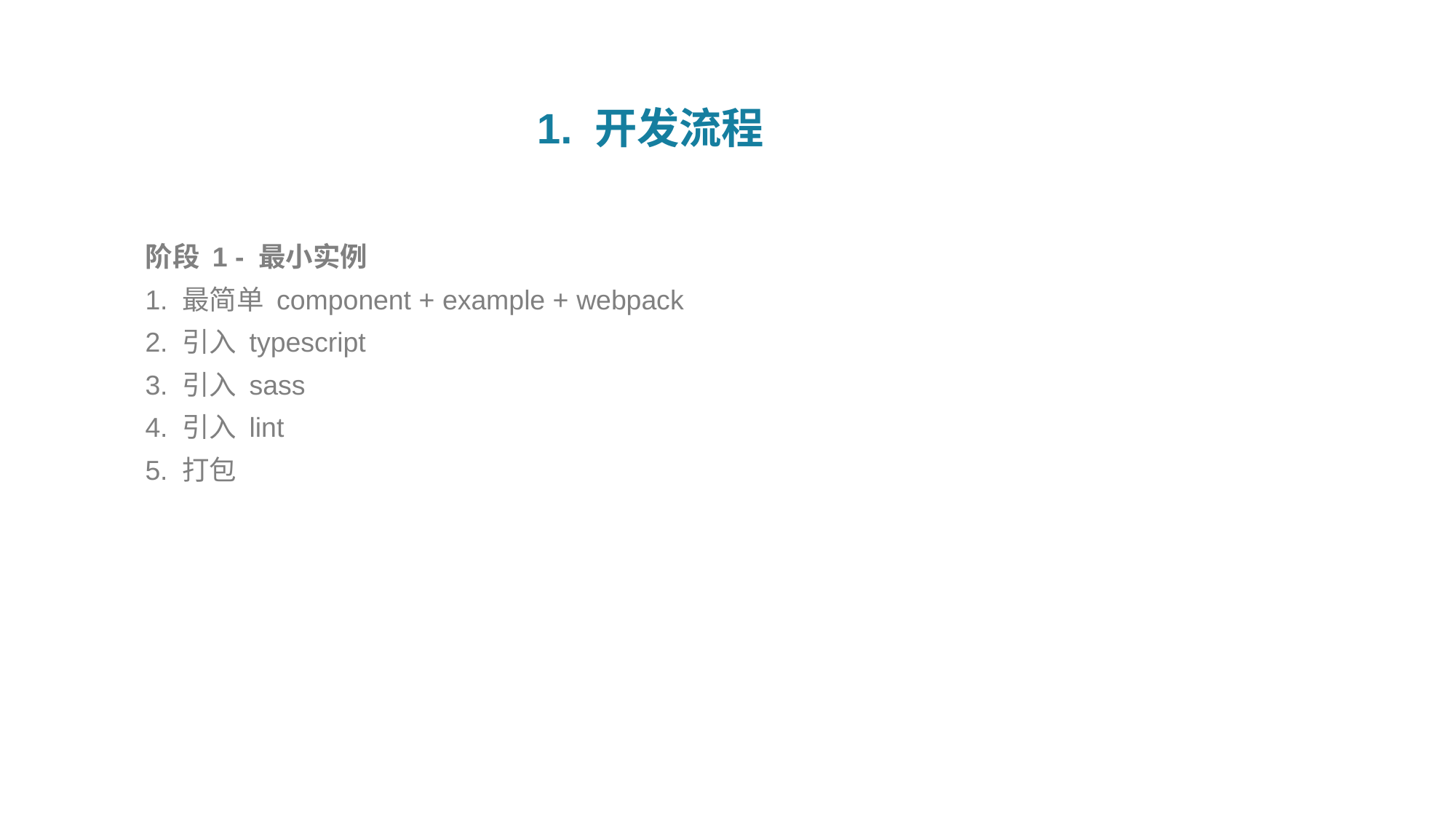

1. 开发流程
阶段 1 - 最小实例
1. 最简单 component + example + webpack
2. 引入 typescript
3. 引入 sass
4. 引入 lint
5. 打包